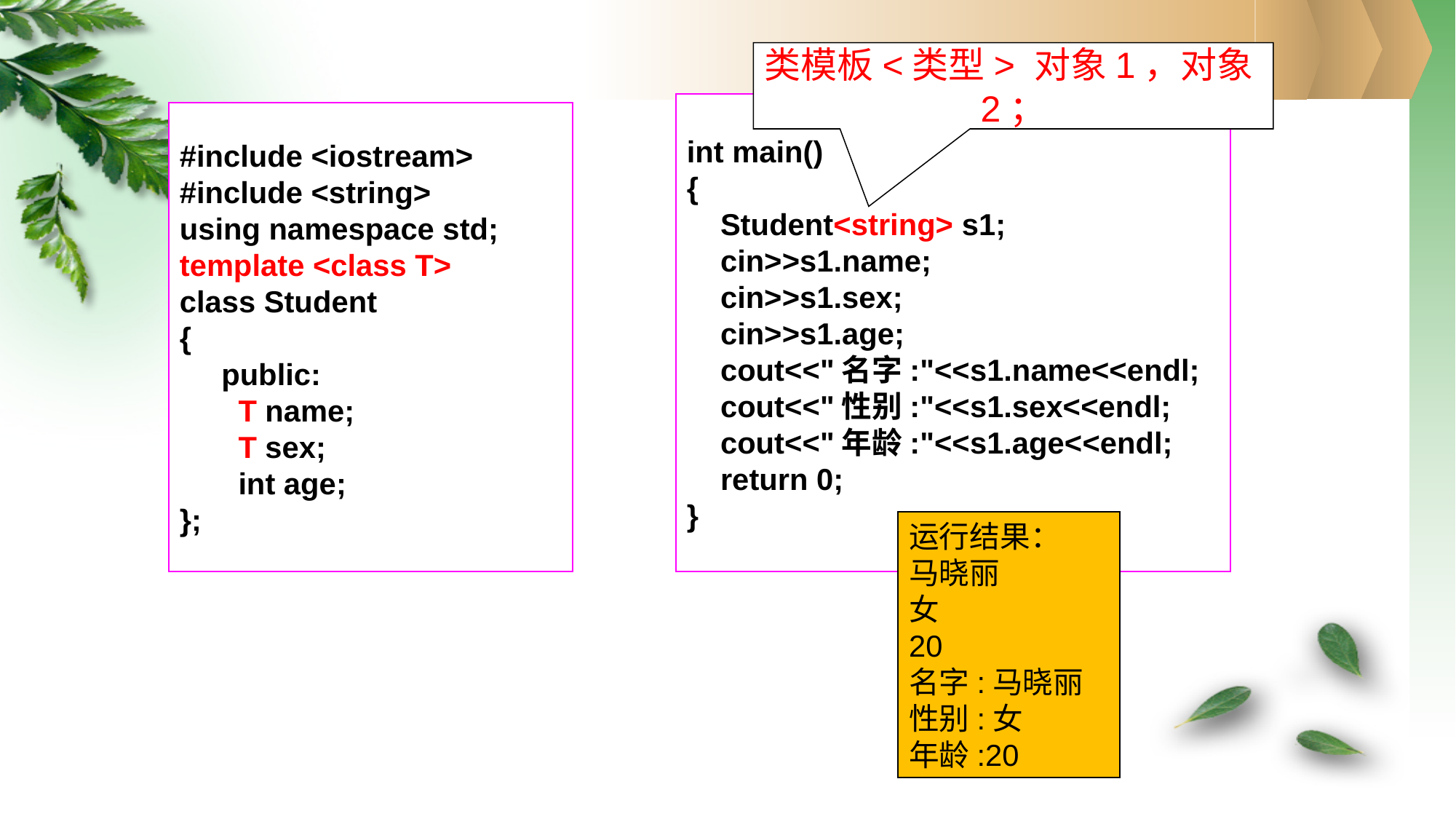

类模板<类型> 对象1，对象2；
int main()
{
    Student<string> s1;
    cin>>s1.name;
    cin>>s1.sex;
    cin>>s1.age;
    cout<<"名字:"<<s1.name<<endl;
    cout<<"性别:"<<s1.sex<<endl;
    cout<<"年龄:"<<s1.age<<endl;
    return 0;
}
#include <iostream>
#include <string>
using namespace std;
template <class T>
class Student
{
     public:
       T name;
       T sex;
       int age;
};
运行结果：
马晓丽
女
20
名字:马晓丽
性别:女
年龄:20